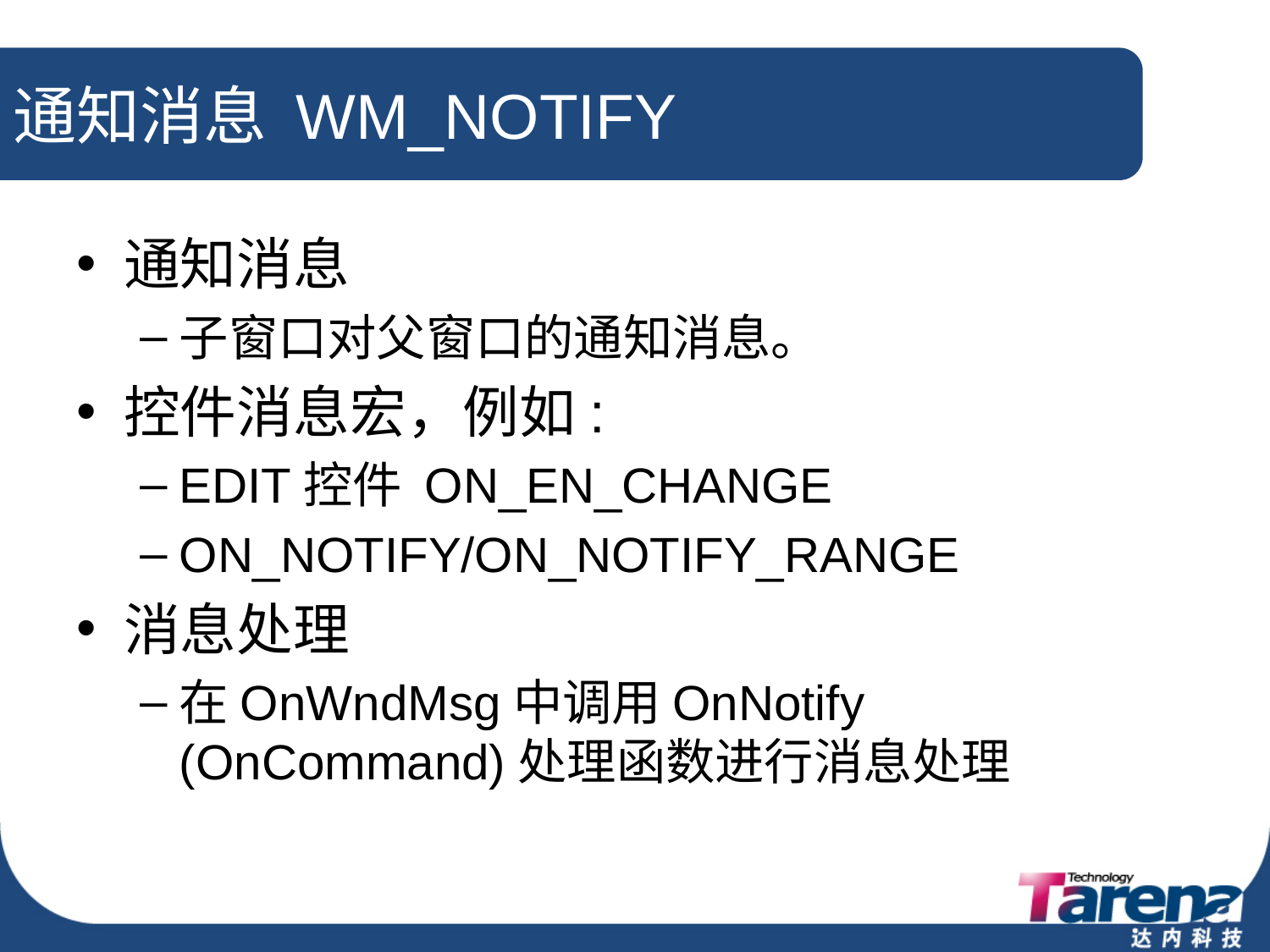

# 通知消息 WM_NOTIFY
通知消息
子窗口对父窗口的通知消息。
控件消息宏，例如:
EDIT控件 ON_EN_CHANGE
ON_NOTIFY/ON_NOTIFY_RANGE
消息处理
在OnWndMsg中调用OnNotify (OnCommand)处理函数进行消息处理